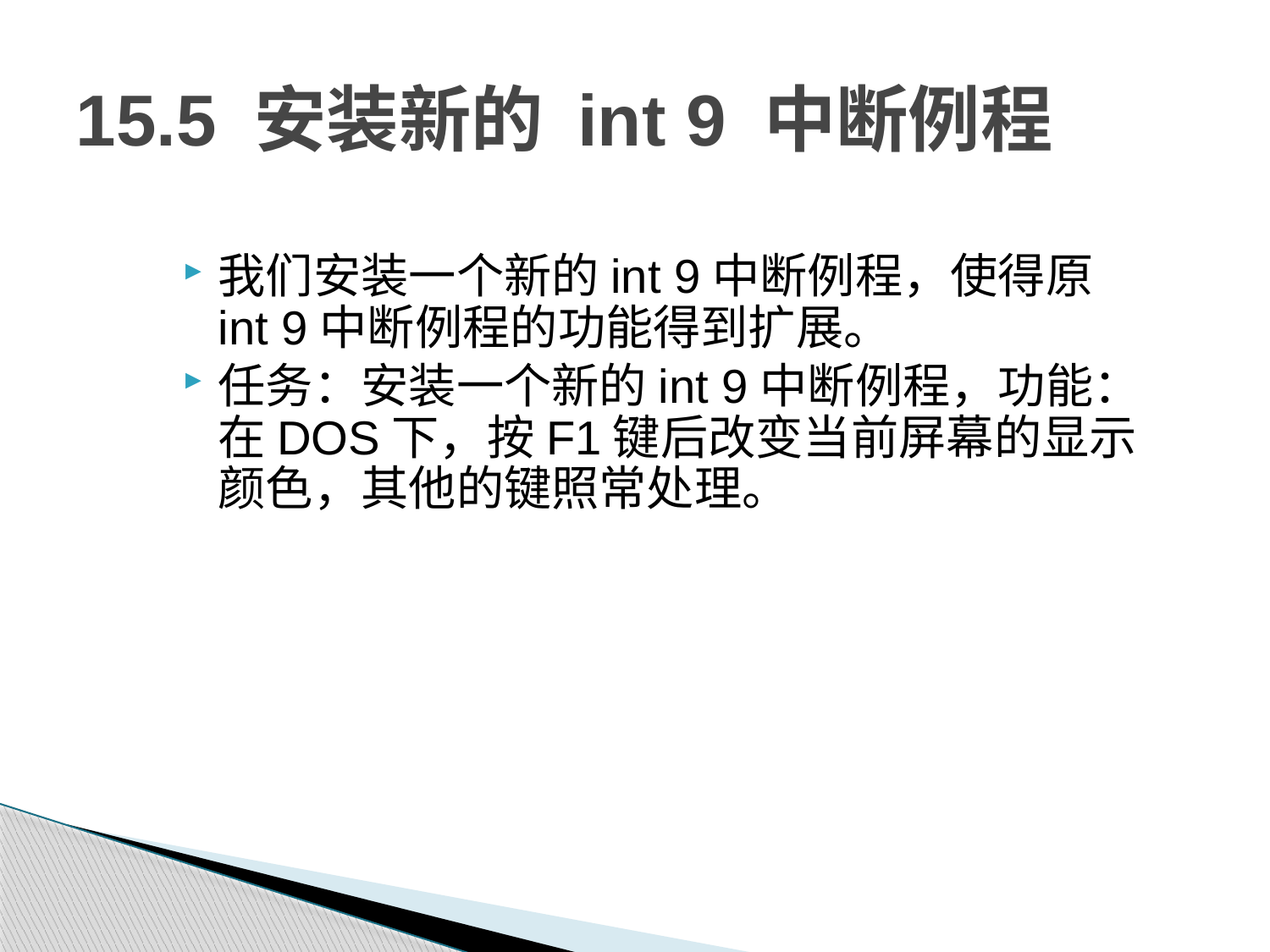

# 15.5 安装新的 int 9 中断例程
我们安装一个新的int 9中断例程，使得原int 9中断例程的功能得到扩展。
任务：安装一个新的int 9中断例程，功能：在DOS下，按F1键后改变当前屏幕的显示颜色，其他的键照常处理。